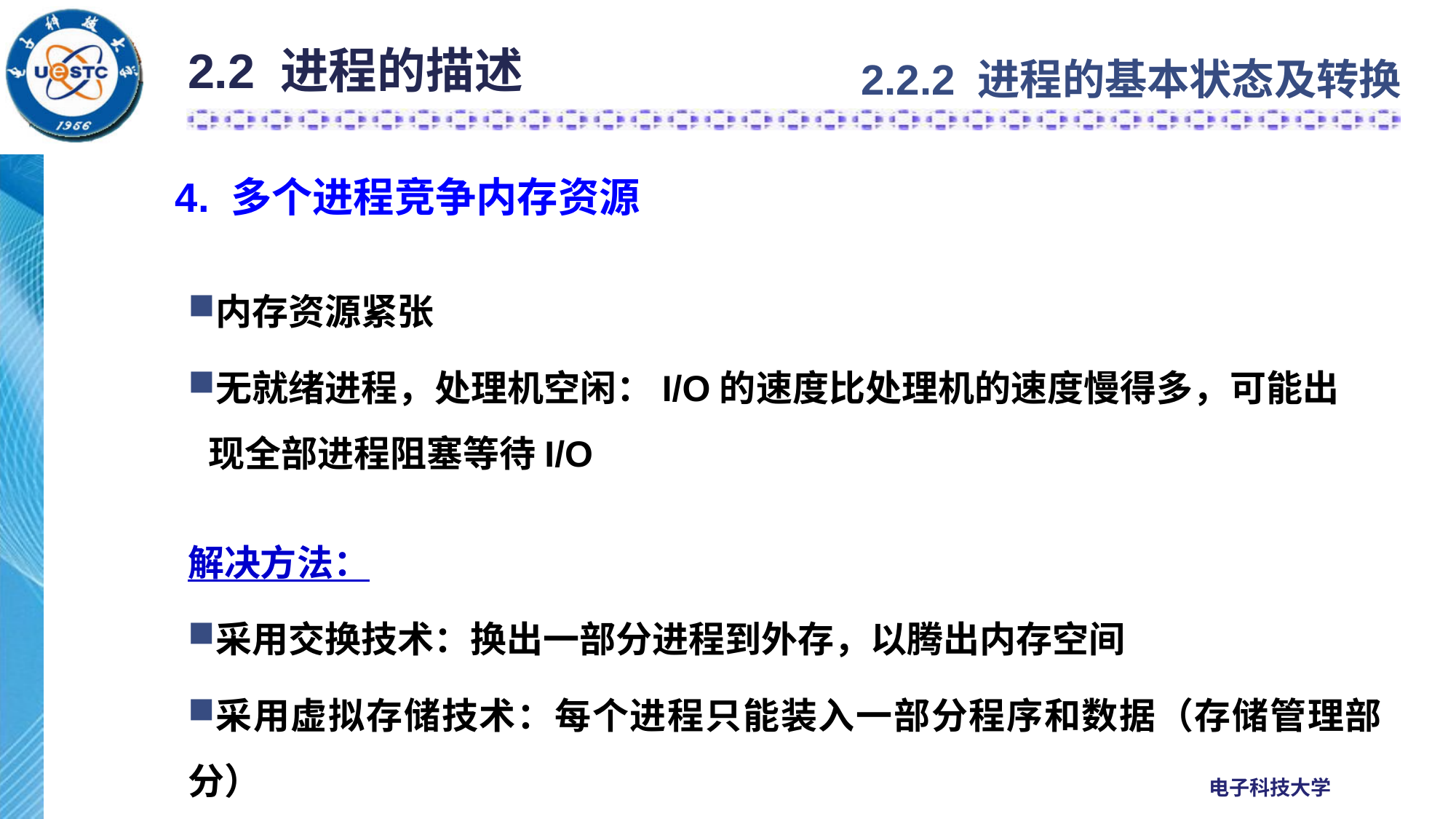

2.2 进程的描述
2.2.2 进程的基本状态及转换
4. 多个进程竞争内存资源
内存资源紧张
无就绪进程，处理机空闲：I/O的速度比处理机的速度慢得多，可能出现全部进程阻塞等待I/O
解决方法：
采用交换技术：换出一部分进程到外存，以腾出内存空间
采用虚拟存储技术：每个进程只能装入一部分程序和数据（存储管理部分）